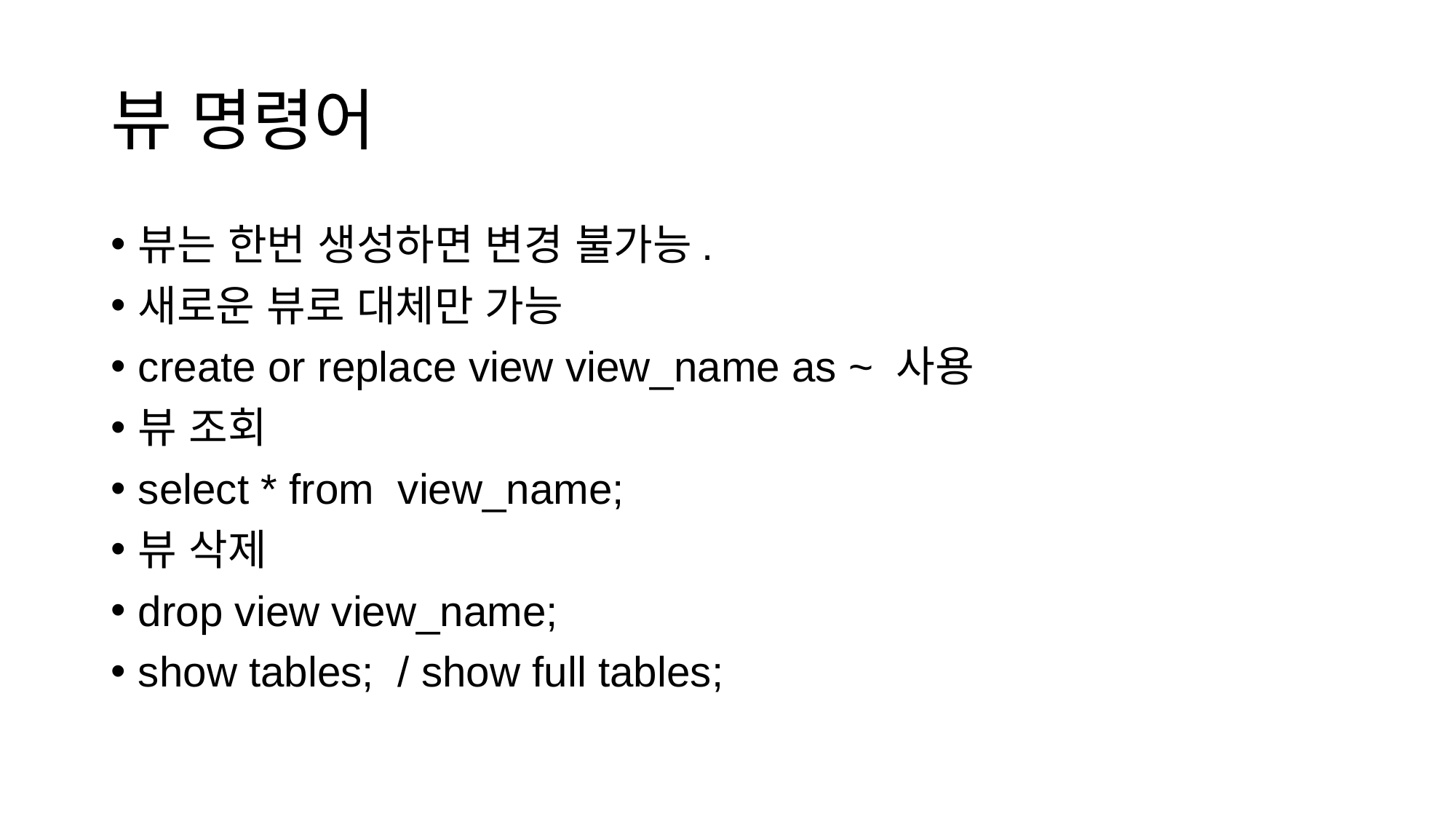

# 뷰 명령어
뷰는 한번 생성하면 변경 불가능.
새로운 뷰로 대체만 가능
create or replace view view_name as ~ 사용
뷰 조회
select * from  view_name;
뷰 삭제
drop view view_name;
show tables;  / show full tables;